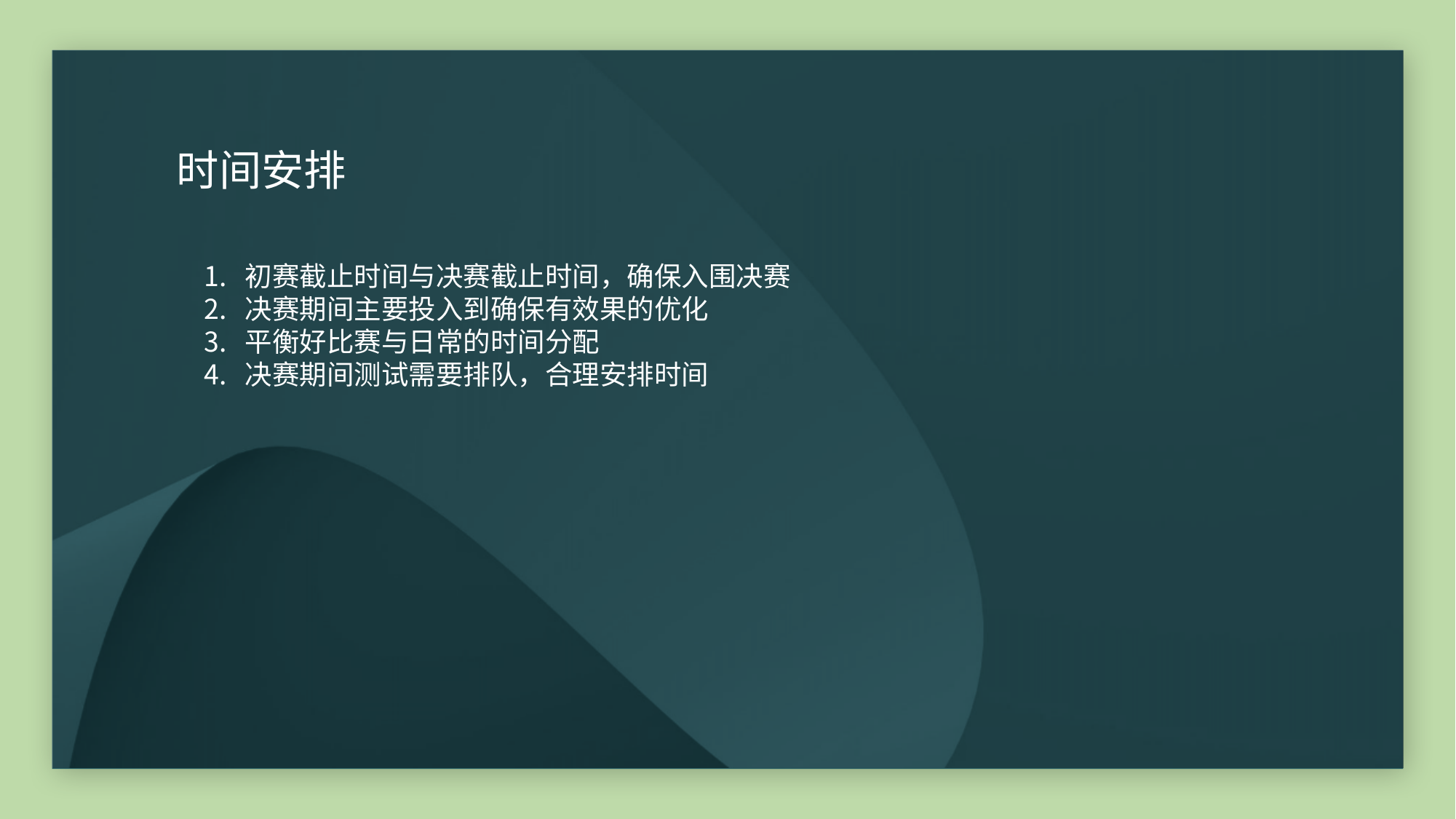

时间安排
初赛截止时间与决赛截止时间，确保入围决赛
决赛期间主要投入到确保有效果的优化
平衡好比赛与日常的时间分配
决赛期间测试需要排队，合理安排时间